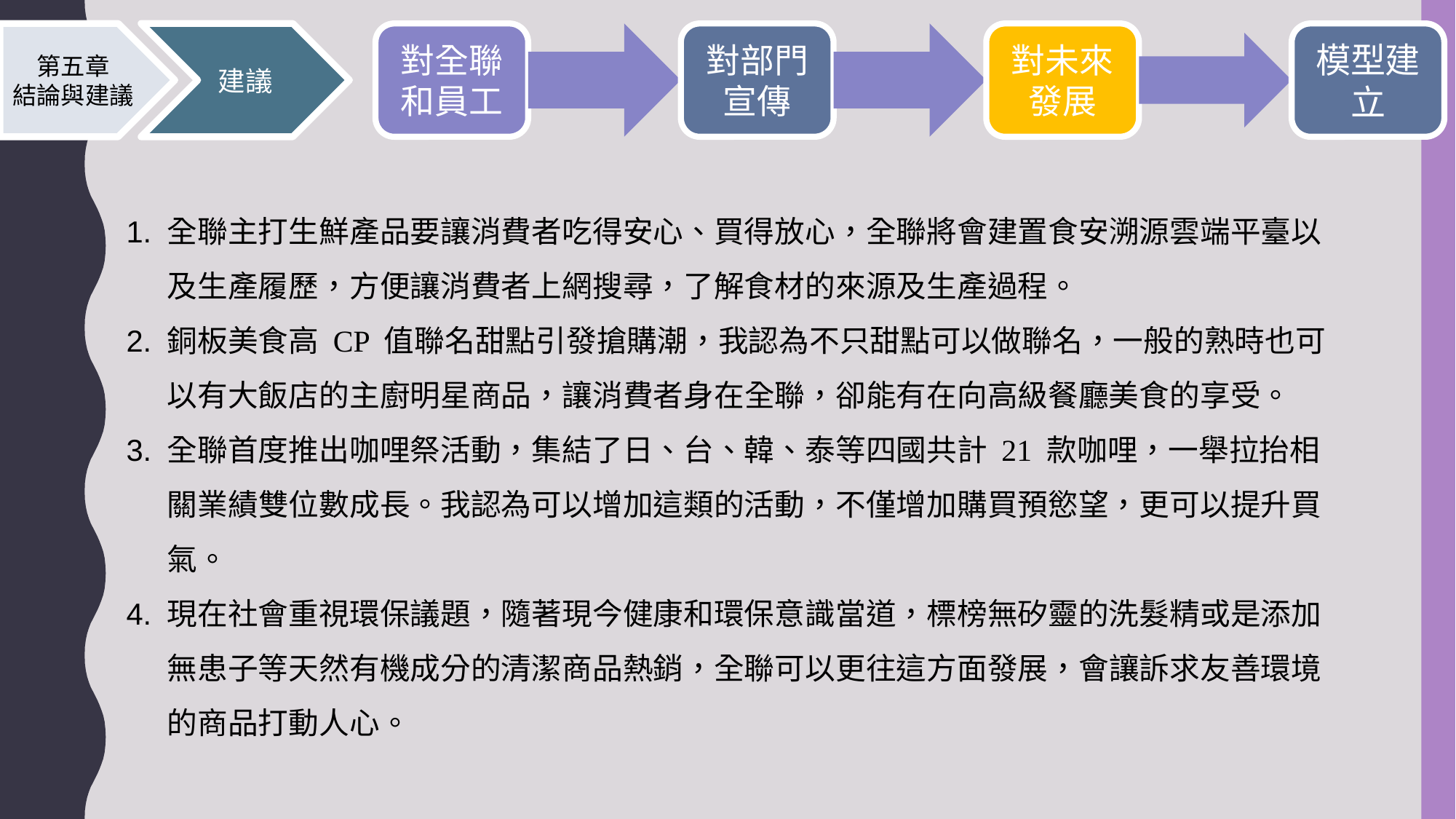

建議
第五章
結論與建議
對全聯和員工
對未來發展
對部門宣傳
模型建立
全聯主打生鮮產品要讓消費者吃得安心、買得放心，全聯將會建置食安溯源雲端平臺以及生產履歷，方便讓消費者上網搜尋，了解食材的來源及生產過程。
銅板美食高 CP 值聯名甜點引發搶購潮，我認為不只甜點可以做聯名，一般的熟時也可以有大飯店的主廚明星商品，讓消費者身在全聯，卻能有在向高級餐廳美食的享受。
全聯首度推出咖哩祭活動，集結了日、台、韓、泰等四國共計 21 款咖哩，一舉拉抬相關業績雙位數成長。我認為可以增加這類的活動，不僅增加購買預慾望，更可以提升買氣。
現在社會重視環保議題，隨著現今健康和環保意識當道，標榜無矽靈的洗髮精或是添加無患子等天然有機成分的清潔商品熱銷，全聯可以更往這方面發展，會讓訴求友善環境的商品打動人心。